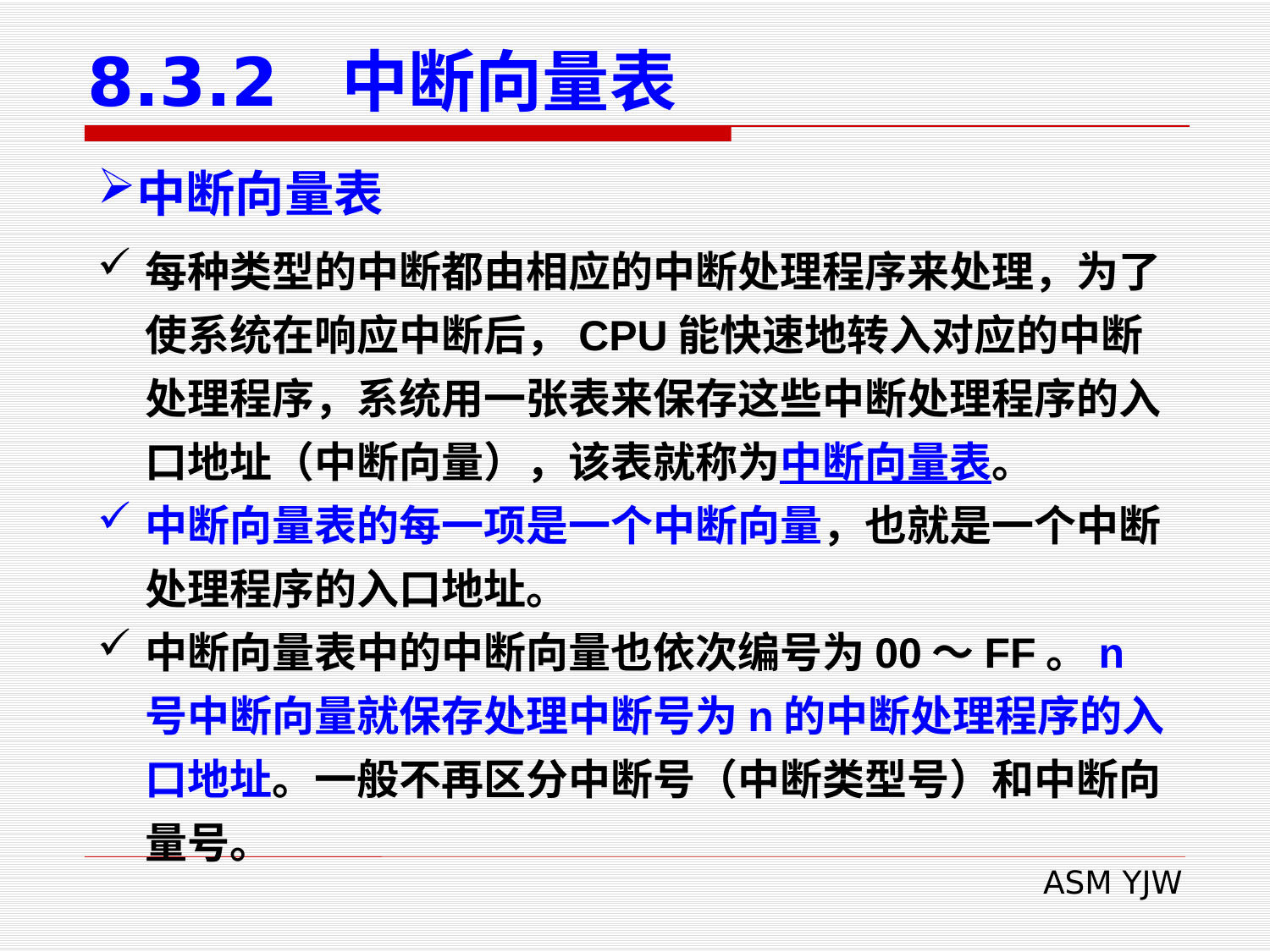

# 8.3.2  中断向量表
中断向量表
每种类型的中断都由相应的中断处理程序来处理，为了使系统在响应中断后，CPU能快速地转入对应的中断处理程序，系统用一张表来保存这些中断处理程序的入口地址（中断向量），该表就称为中断向量表。
中断向量表的每一项是一个中断向量，也就是一个中断处理程序的入口地址。
中断向量表中的中断向量也依次编号为00～FF。n号中断向量就保存处理中断号为n的中断处理程序的入口地址。一般不再区分中断号（中断类型号）和中断向量号。